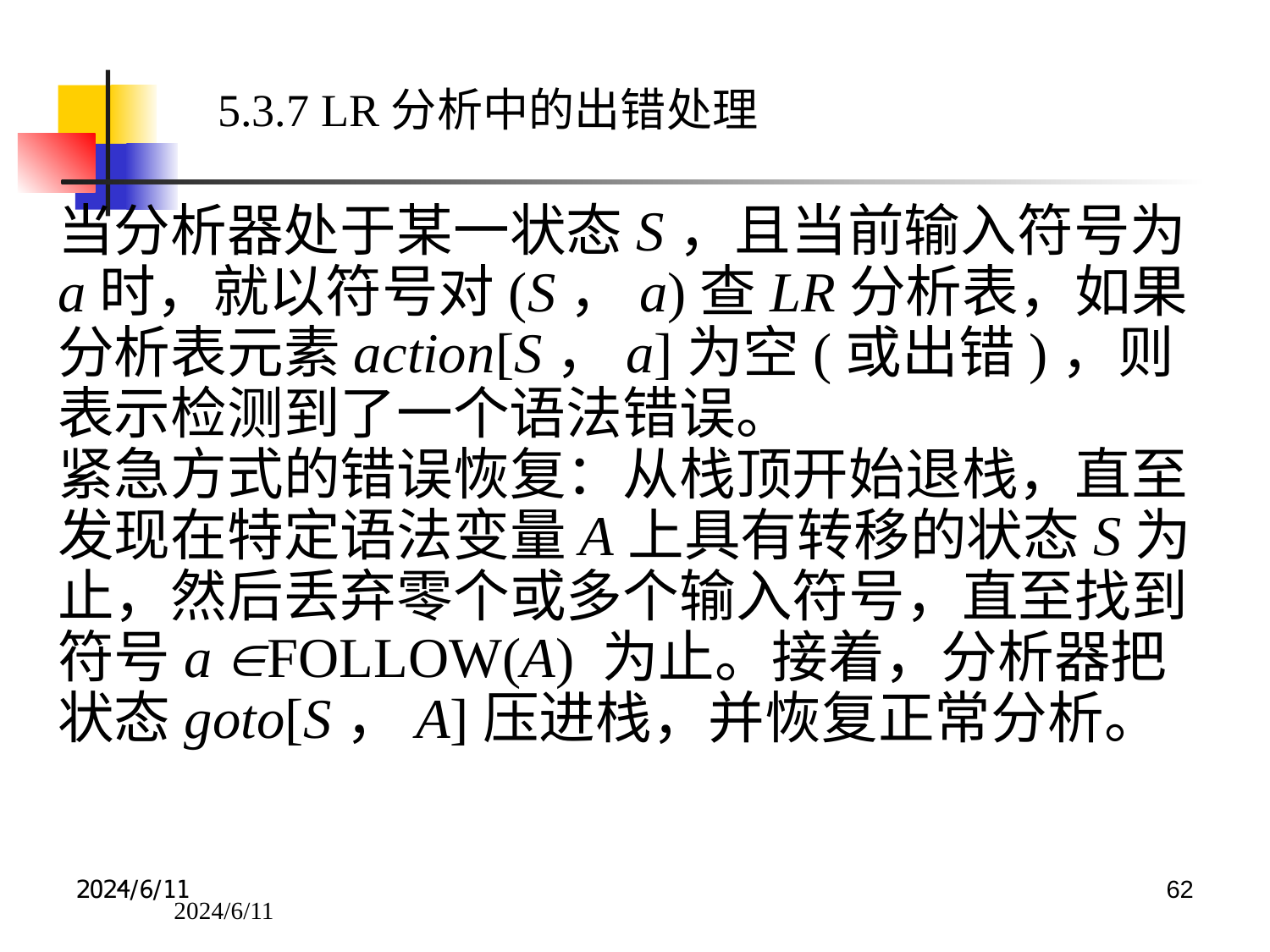

5.3.7 LR分析中的出错处理
当分析器处于某一状态S，且当前输入符号为a时，就以符号对(S，a)查LR分析表，如果分析表元素action[S，a]为空(或出错)，则表示检测到了一个语法错误。
紧急方式的错误恢复：从栈顶开始退栈，直至发现在特定语法变量A上具有转移的状态S为止，然后丢弃零个或多个输入符号，直至找到符号a ∈FOLLOW(A) 为止。接着，分析器把状态goto[S，A]压进栈，并恢复正常分析。
2024/6/11
2024/6/11
62